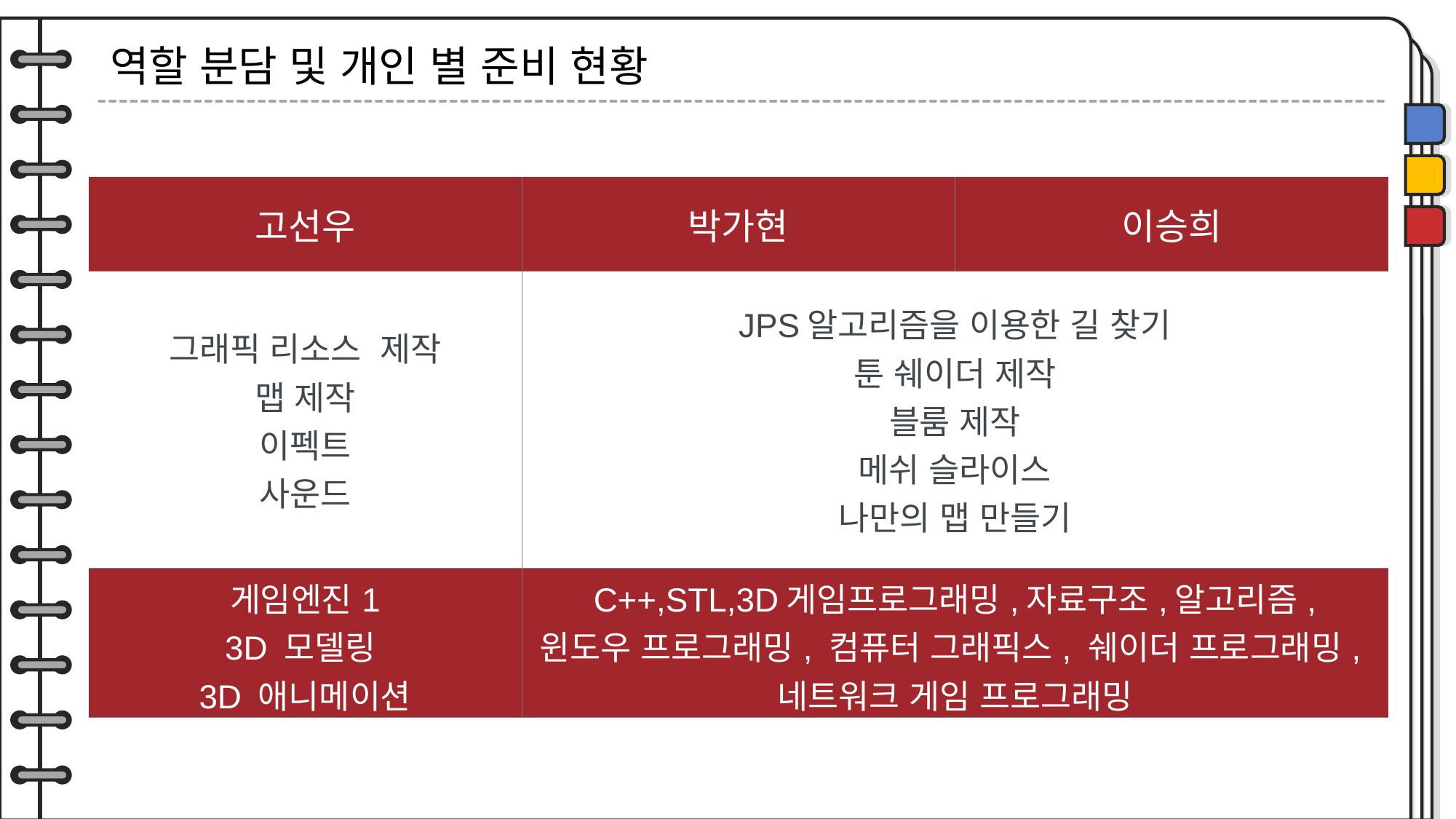

역할 분담 및 개인 별 준비 현황

| 고선우 | 박가현 | 이승희 |
| --- | --- | --- |
| 그래픽 리소스 제작 맵 제작 이펙트 사운드 | JPS알고리즘을 이용한 길 찾기 툰 쉐이더 제작 블룸 제작 메쉬 슬라이스 나만의 맵 만들기 |  |
| 게임엔진1 3D 모델링 3D 애니메이션 | C++,STL,3D게임프로그래밍,자료구조,알고리즘, 윈도우 프로그래밍, 컴퓨터 그래픽스, 쉐이더 프로그래밍, 네트워크 게임 프로그래밍 |  |